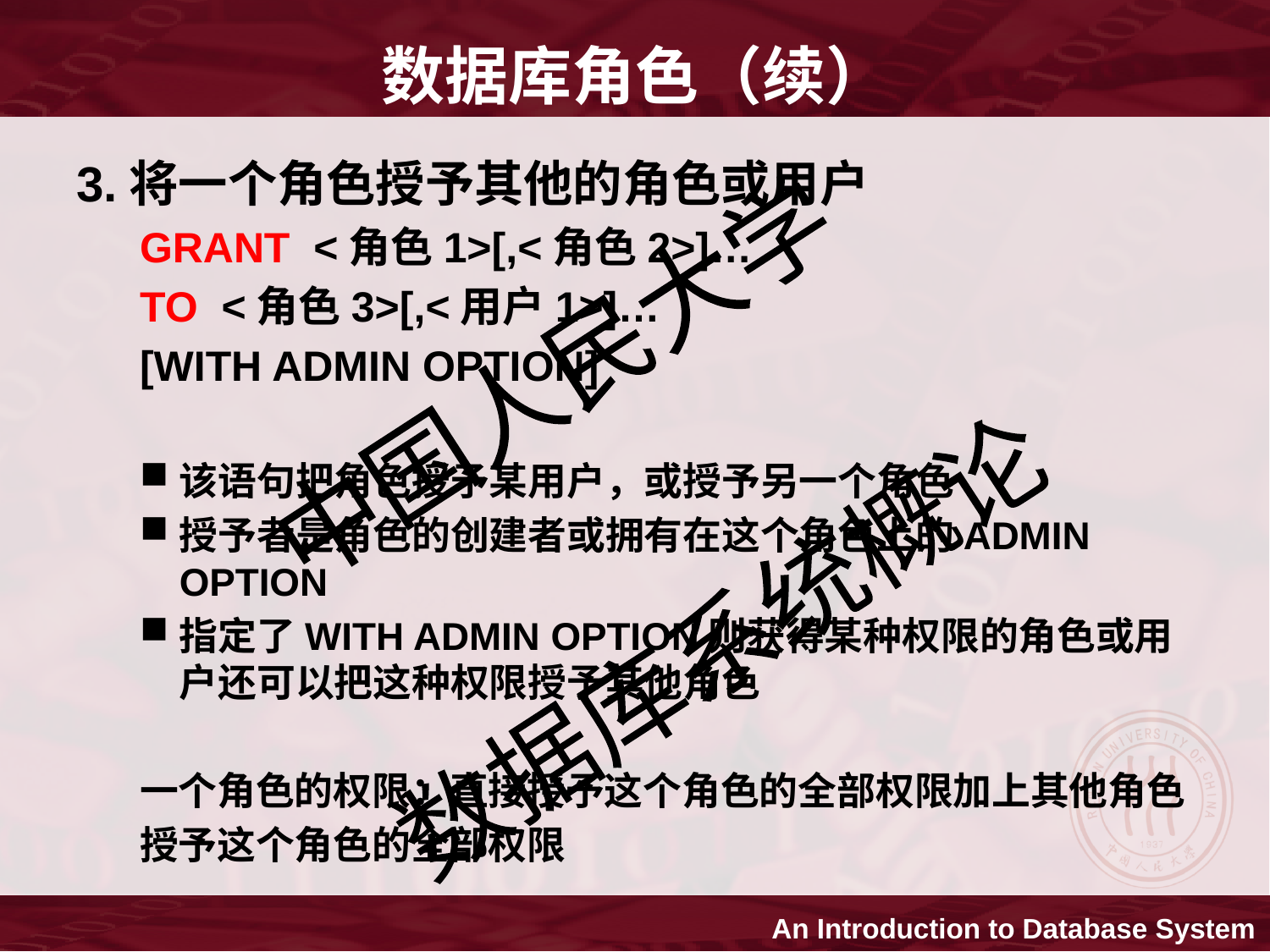

# 数据库角色（续）
3.将一个角色授予其他的角色或用户
GRANT  <角色1>[,<角色2>]…
TO  <角色3>[,<用户1>]…
[WITH ADMIN OPTION]

该语句把角色授予某用户，或授予另一个角色
授予者是角色的创建者或拥有在这个角色上的ADMIN OPTION
指定了WITH ADMIN OPTION则获得某种权限的角色或用户还可以把这种权限授予其他角色

一个角色的权限：直接授予这个角色的全部权限加上其他角色
授予这个角色的全部权限